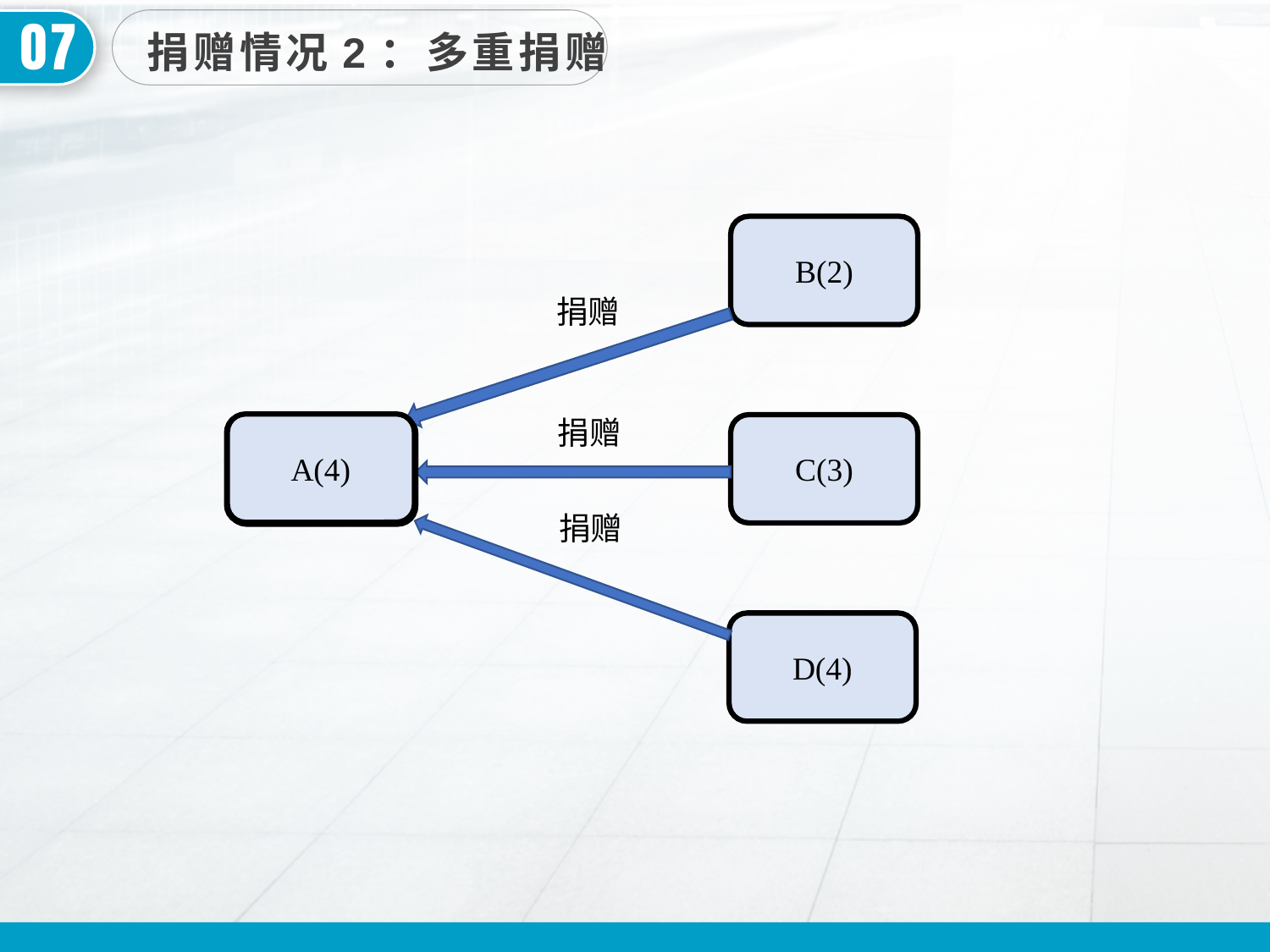

07
捐赠情况2：多重捐赠
B(2)
捐赠

捐赠
A(4)
A(3)
A(1)
C(3)
A(2)

捐赠

D(4)